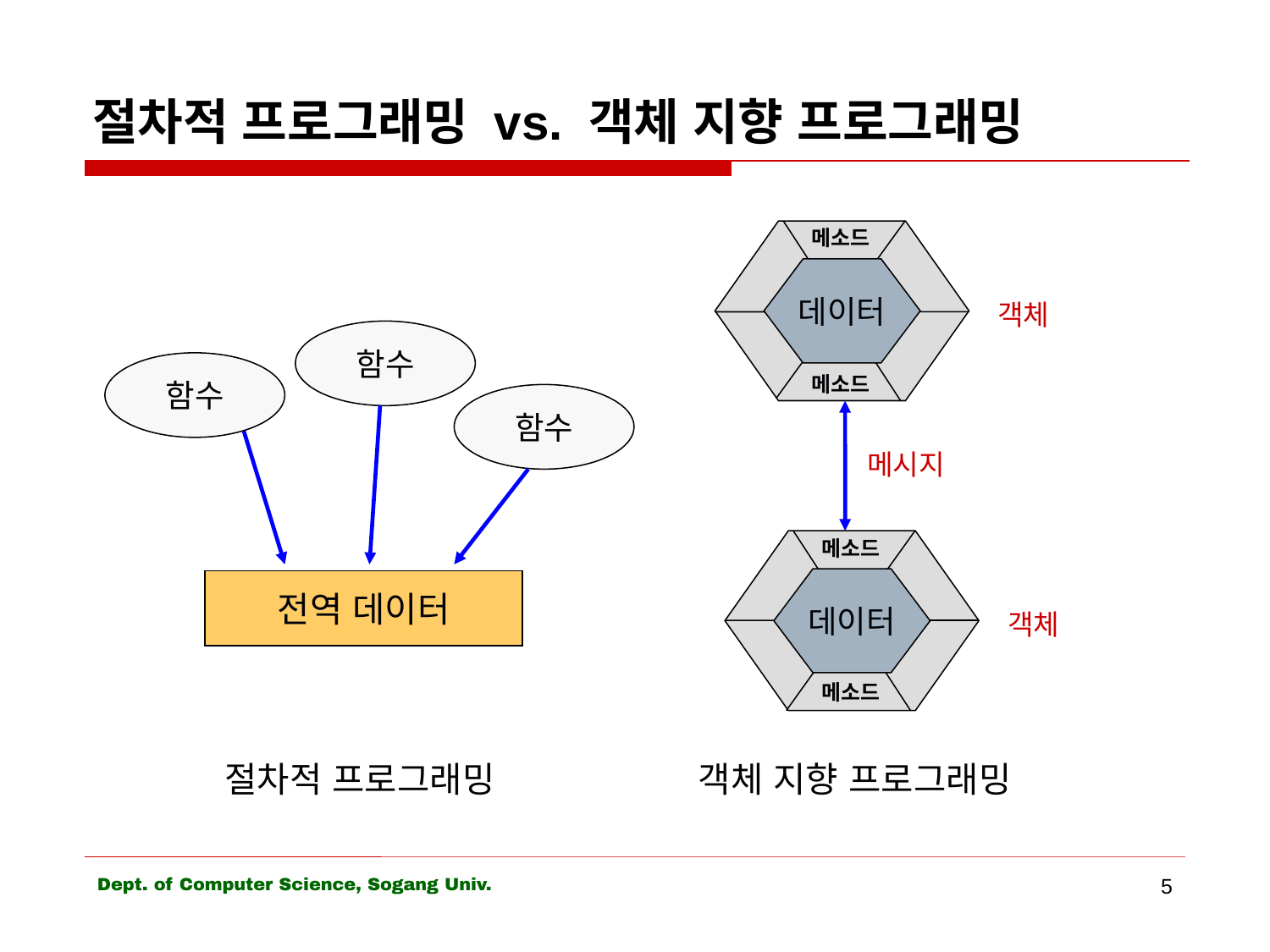

# 절차적 프로그래밍 vs. 객체 지향 프로그래밍
메소드

데이터
객체

함수
함수
메소드
함수

메시지

메소드

데이터
전역 데이터
객체

메소드
절차적 프로그래밍
객체 지향 프로그래밍
Dept. of Computer Science, Sogang Univ.
5